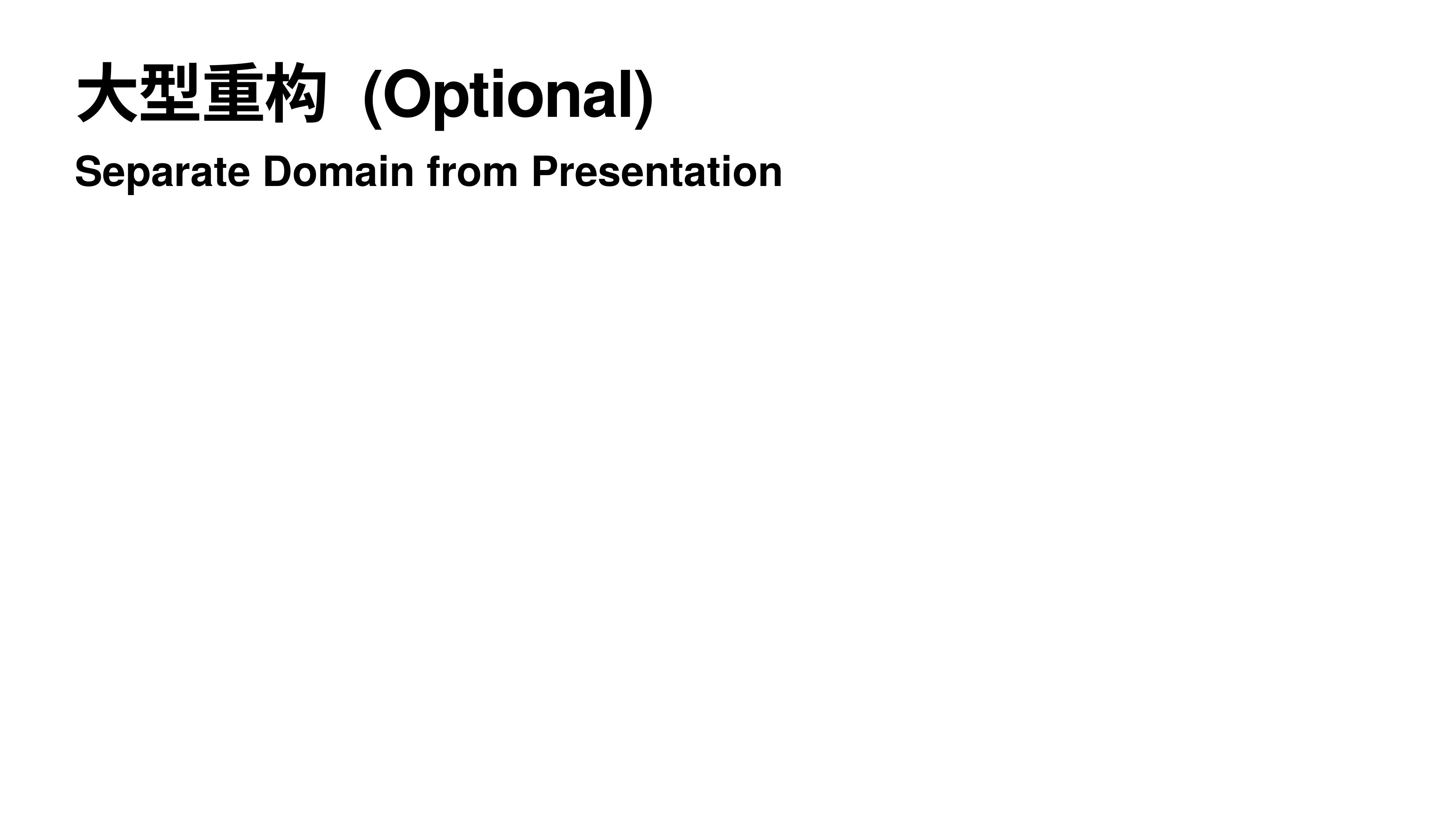

# 大型重构 (Optional)
Separate Domain from Presentation